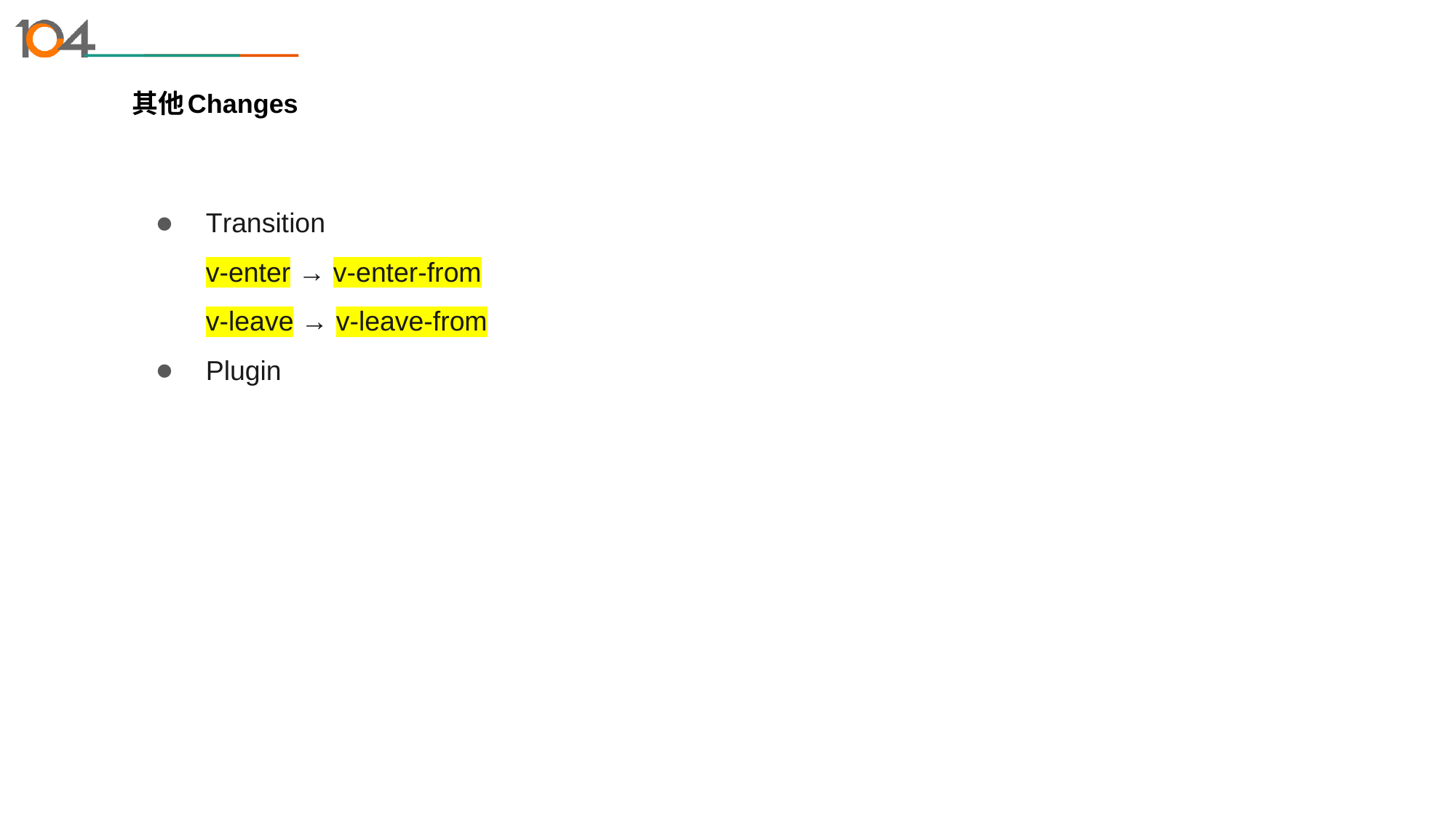

# 其他Changes
Transition
v-enter → v-enter-from
v-leave → v-leave-from
Plugin